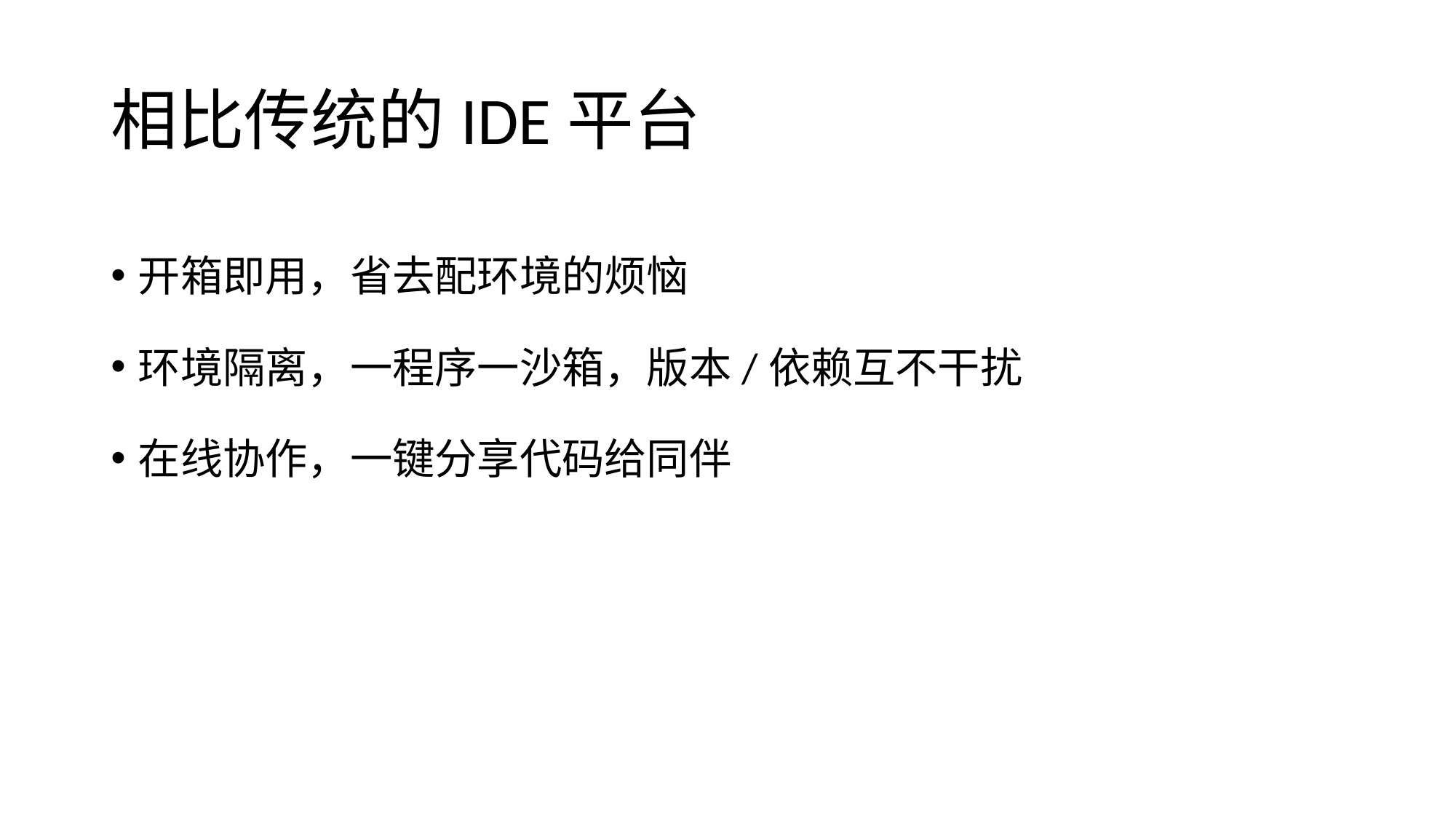

# 相比传统的IDE平台
开箱即用，省去配环境的烦恼
环境隔离，一程序一沙箱，版本/依赖互不干扰
在线协作，一键分享代码给同伴